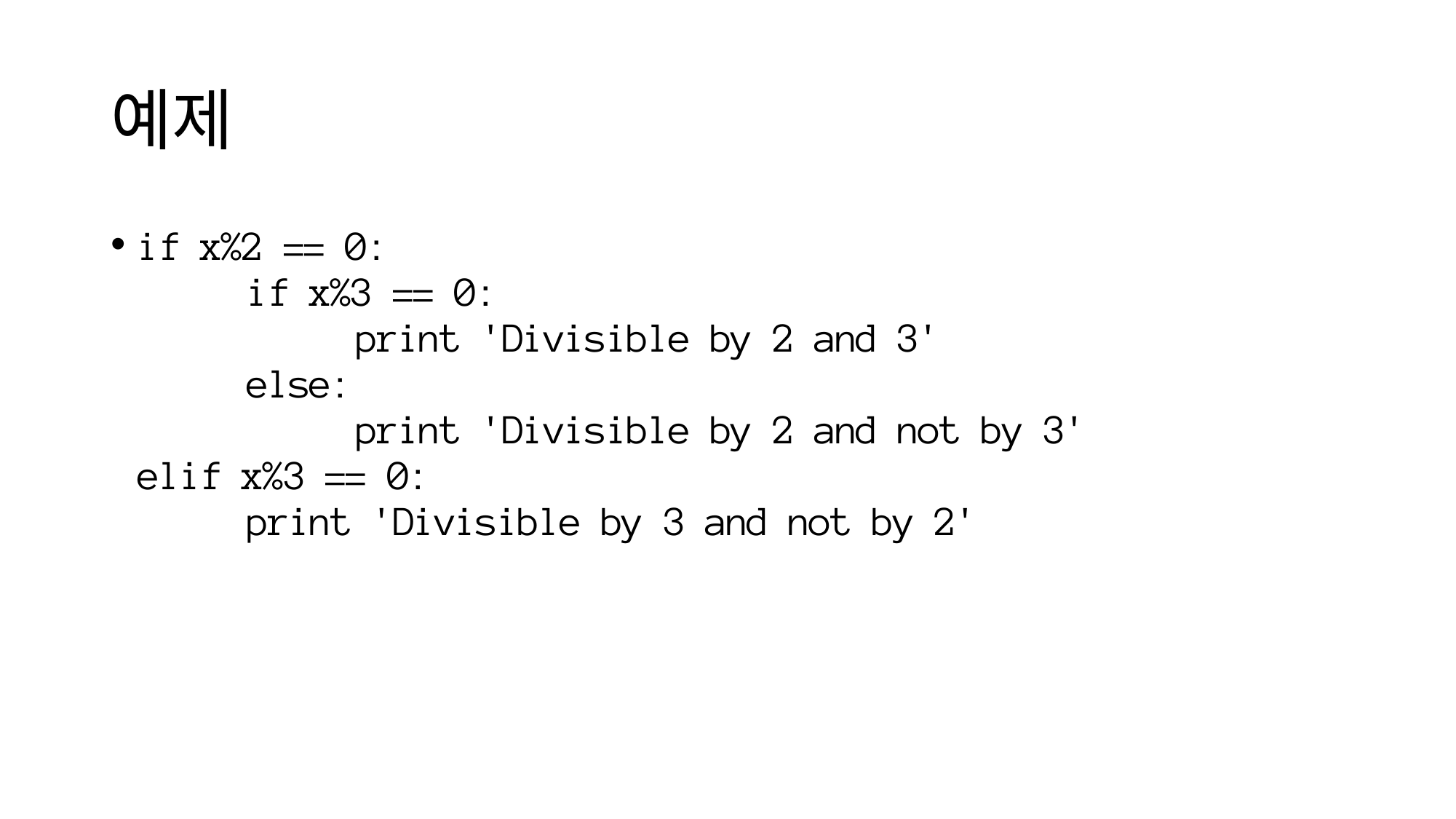

# 예제
if x%2 == 0:
	if x%3 == 0:
		print 'Divisible by 2 and 3'
	else:
		print 'Divisible by 2 and not by 3'
elif x%3 == 0:
	print 'Divisible by 3 and not by 2'